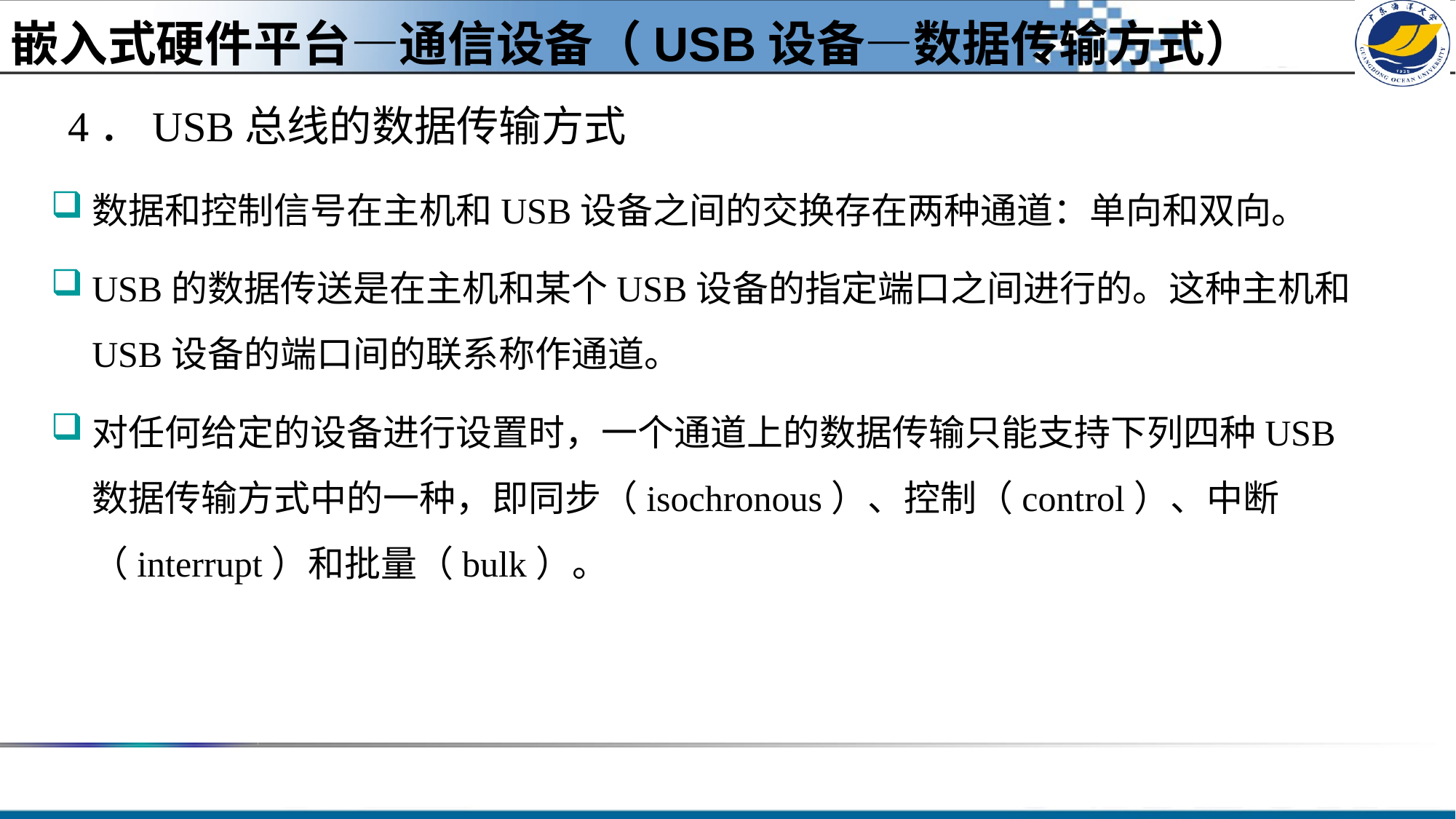

嵌入式硬件平台—通信设备（USB设备—数据传输方式）
# 4．USB总线的数据传输方式
数据和控制信号在主机和USB设备之间的交换存在两种通道：单向和双向。
USB的数据传送是在主机和某个USB设备的指定端口之间进行的。这种主机和USB设备的端口间的联系称作通道。
对任何给定的设备进行设置时，一个通道上的数据传输只能支持下列四种USB数据传输方式中的一种，即同步（isochronous）、控制（control）、中断（interrupt）和批量（bulk）。
117